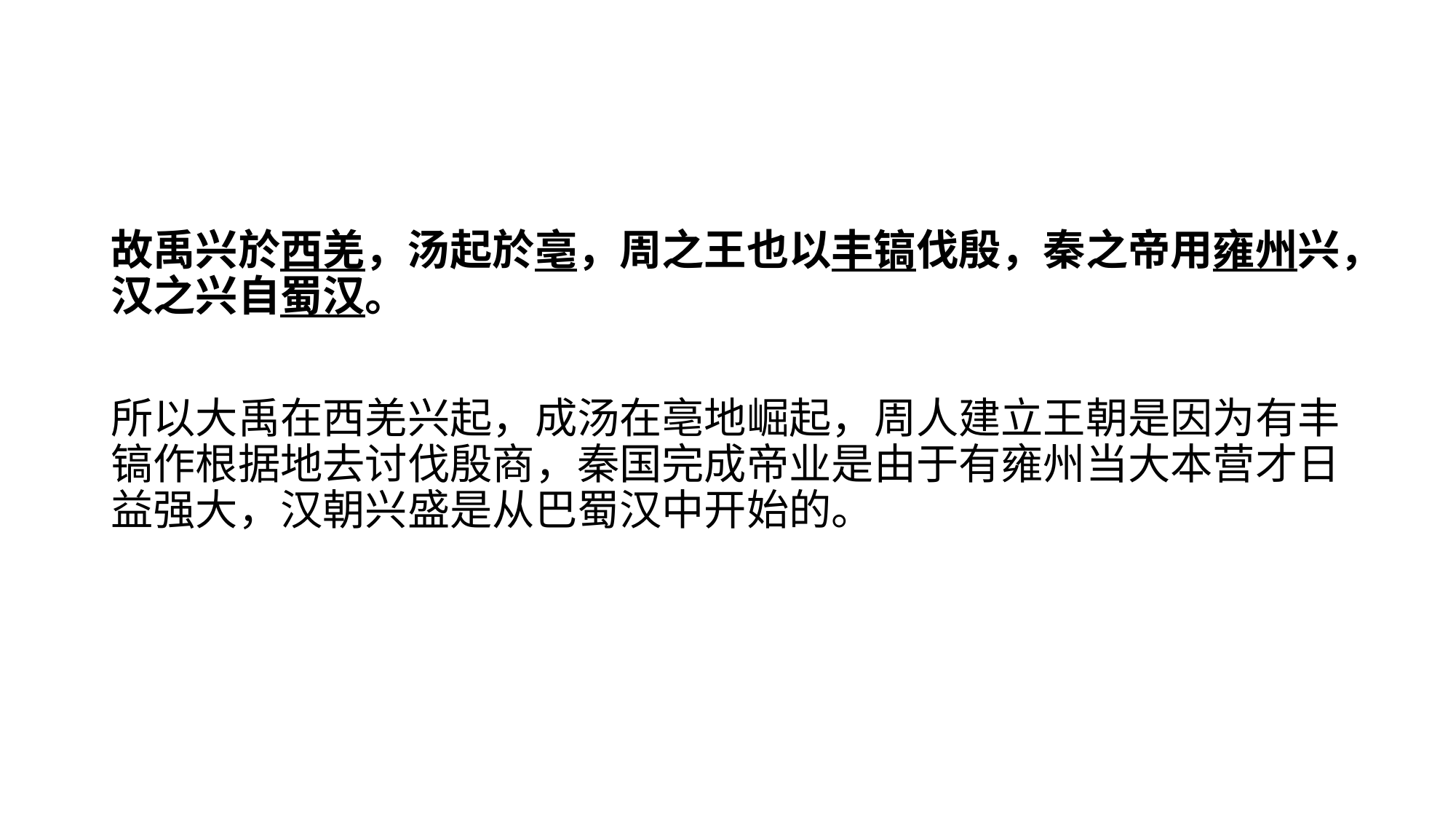

故禹兴於西羌，汤起於亳，周之王也以丰镐伐殷，秦之帝用雍州兴，汉之兴自蜀汉。

所以大禹在西羌兴起，成汤在亳地崛起，周人建立王朝是因为有丰镐作根据地去讨伐殷商，秦国完成帝业是由于有雍州当大本营才日益强大，汉朝兴盛是从巴蜀汉中开始的。